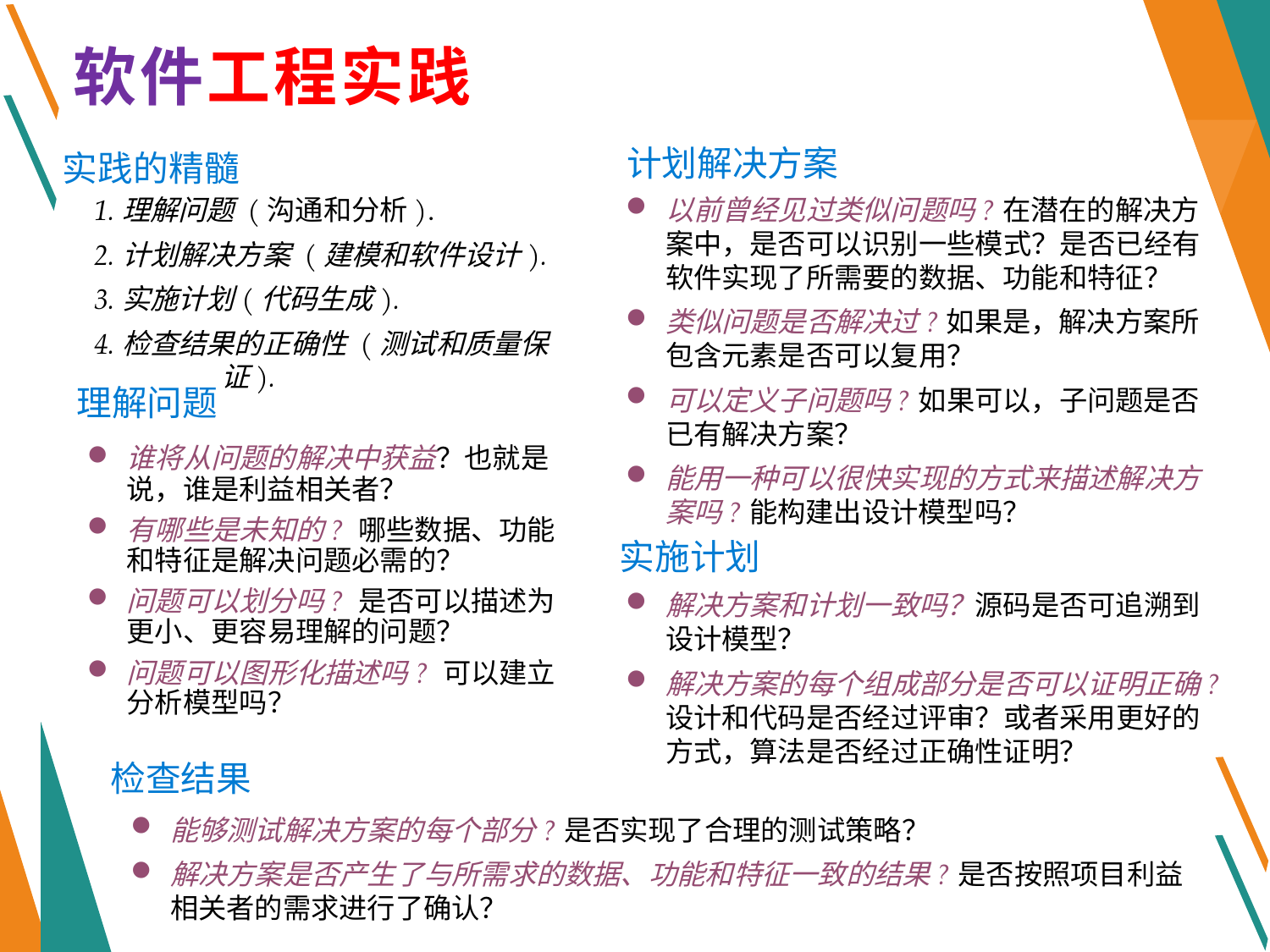

软件工程实践
计划解决方案
实践的精髓
1.理解问题 (沟通和分析).
2.计划解决方案 (建模和软件设计).
3.实施计划(代码生成).
4.检查结果的正确性 (测试和质量保证).
以前曾经见过类似问题吗?在潜在的解决方案中，是否可以识别一些模式？是否已经有软件实现了所需要的数据、功能和特征？
类似问题是否解决过?如果是，解决方案所包含元素是否可以复用？
可以定义子问题吗?如果可以，子问题是否已有解决方案？
能用一种可以很快实现的方式来描述解决方案吗?能构建出设计模型吗？
理解问题
谁将从问题的解决中获益？也就是说，谁是利益相关者？
有哪些是未知的? 哪些数据、功能和特征是解决问题必需的？
问题可以划分吗? 是否可以描述为更小、更容易理解的问题？
问题可以图形化描述吗? 可以建立分析模型吗？
实施计划
解决方案和计划一致吗？源码是否可追溯到设计模型？
解决方案的每个组成部分是否可以证明正确?设计和代码是否经过评审？或者采用更好的方式，算法是否经过正确性证明？
检查结果
能够测试解决方案的每个部分?是否实现了合理的测试策略？
解决方案是否产生了与所需求的数据、功能和特征一致的结果?是否按照项目利益相关者的需求进行了确认？